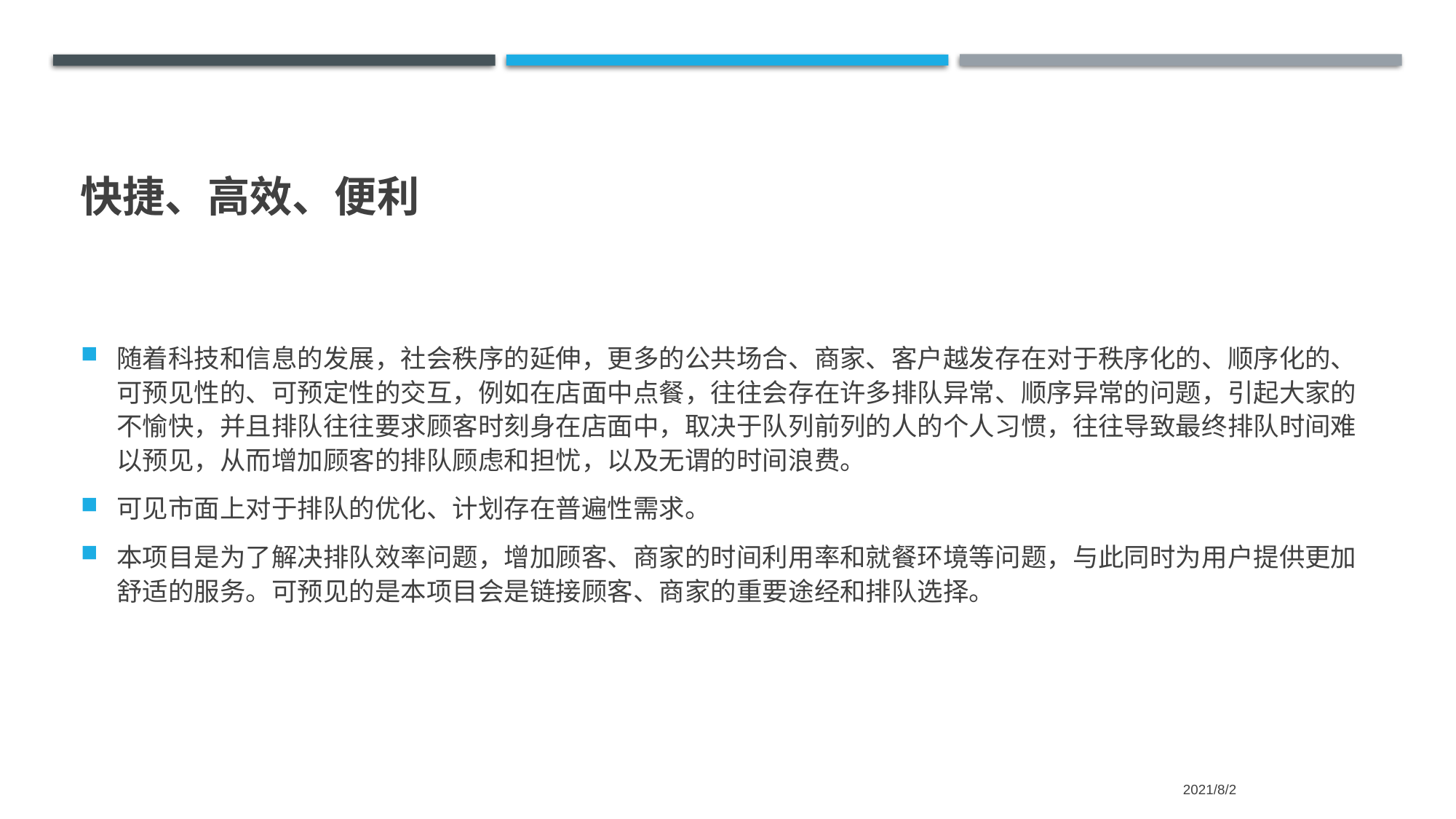

# 快捷、高效、便利
随着科技和信息的发展，社会秩序的延伸，更多的公共场合、商家、客户越发存在对于秩序化的、顺序化的、可预见性的、可预定性的交互，例如在店面中点餐，往往会存在许多排队异常、顺序异常的问题，引起大家的不愉快，并且排队往往要求顾客时刻身在店面中，取决于队列前列的人的个人习惯，往往导致最终排队时间难以预见，从而增加顾客的排队顾虑和担忧，以及无谓的时间浪费。
可见市面上对于排队的优化、计划存在普遍性需求。
本项目是为了解决排队效率问题，增加顾客、商家的时间利用率和就餐环境等问题，与此同时为用户提供更加舒适的服务。可预见的是本项目会是链接顾客、商家的重要途经和排队选择。

2021/8/2